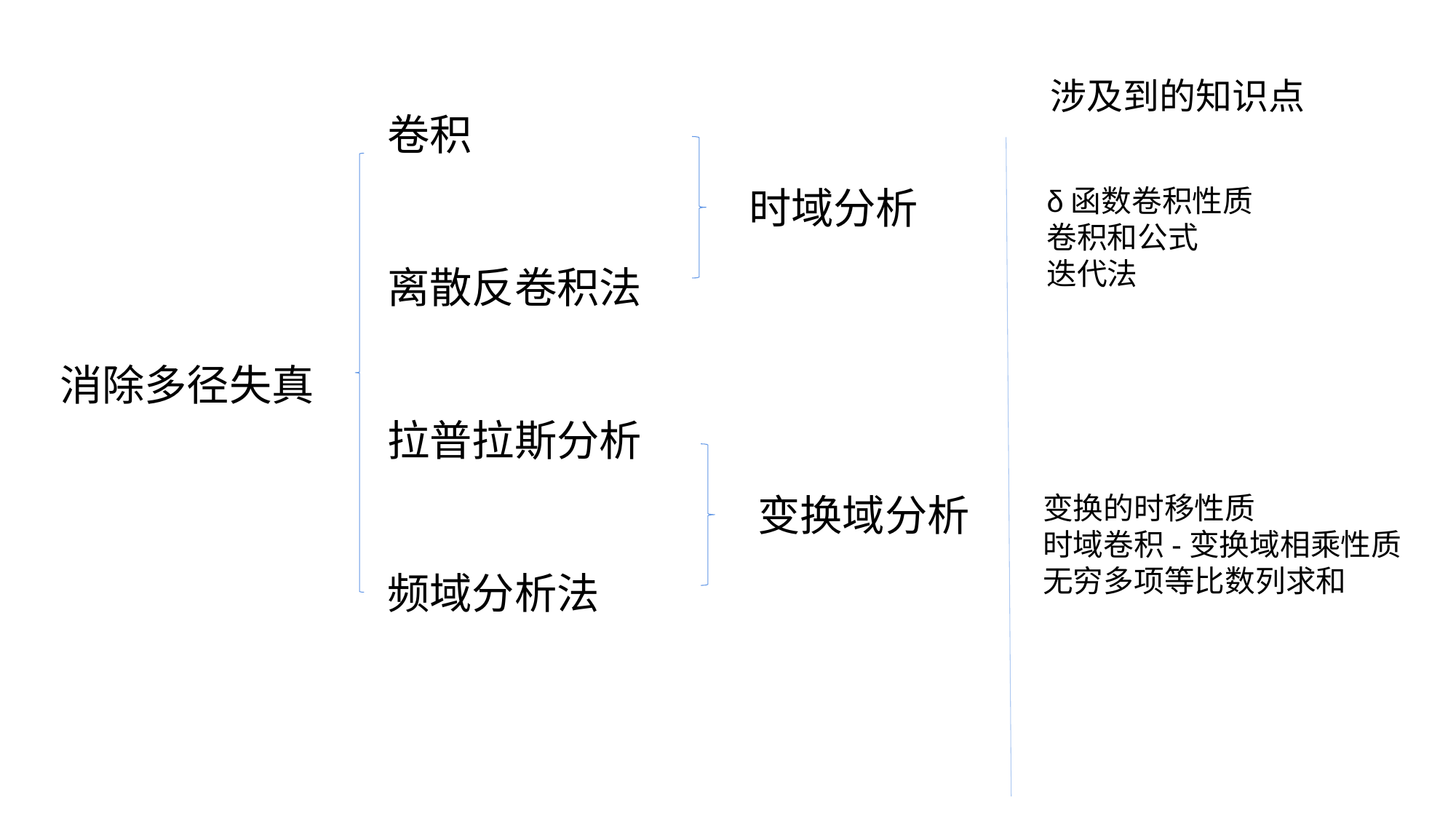

涉及到的知识点
卷积

离散反卷积法

拉普拉斯分析

频域分析法

时域分析
δ函数卷积性质
卷积和公式
迭代法

消除多径失真

变换域分析
变换的时移性质
时域卷积-变换域相乘性质
无穷多项等比数列求和